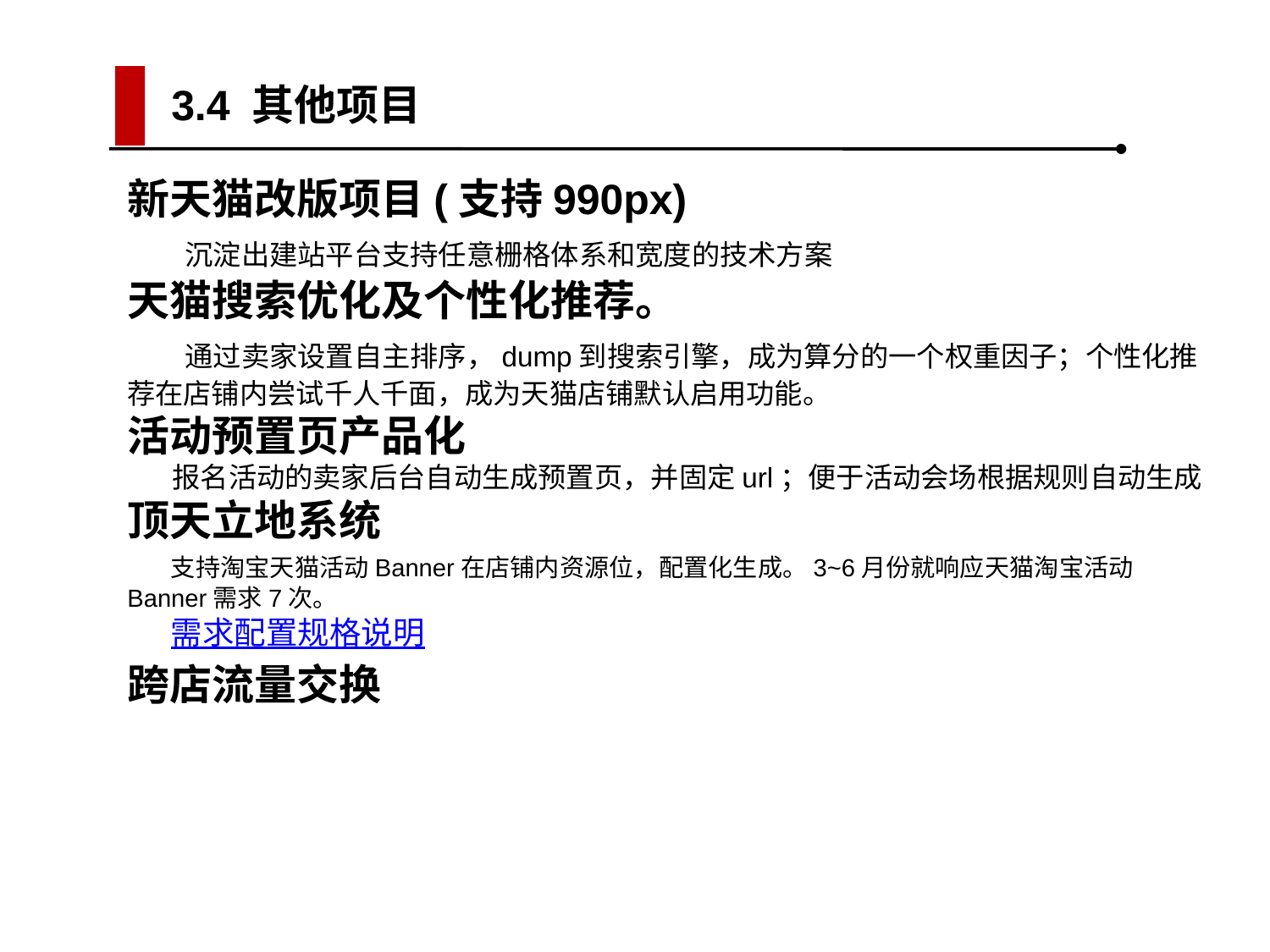

3.4 其他项目
新天猫改版项目(支持990px)
     沉淀出建站平台支持任意栅格体系和宽度的技术方案
天猫搜索优化及个性化推荐。
     通过卖家设置自主排序，dump到搜索引擎，成为算分的一个权重因子；个性化推荐在店铺内尝试千人千面，成为天猫店铺默认启用功能。
活动预置页产品化
      报名活动的卖家后台自动生成预置页，并固定url；便于活动会场根据规则自动生成
顶天立地系统
     支持淘宝天猫活动Banner在店铺内资源位，配置化生成。3~6月份就响应天猫淘宝活动Banner需求7次。
     需求配置规格说明
跨店流量交换